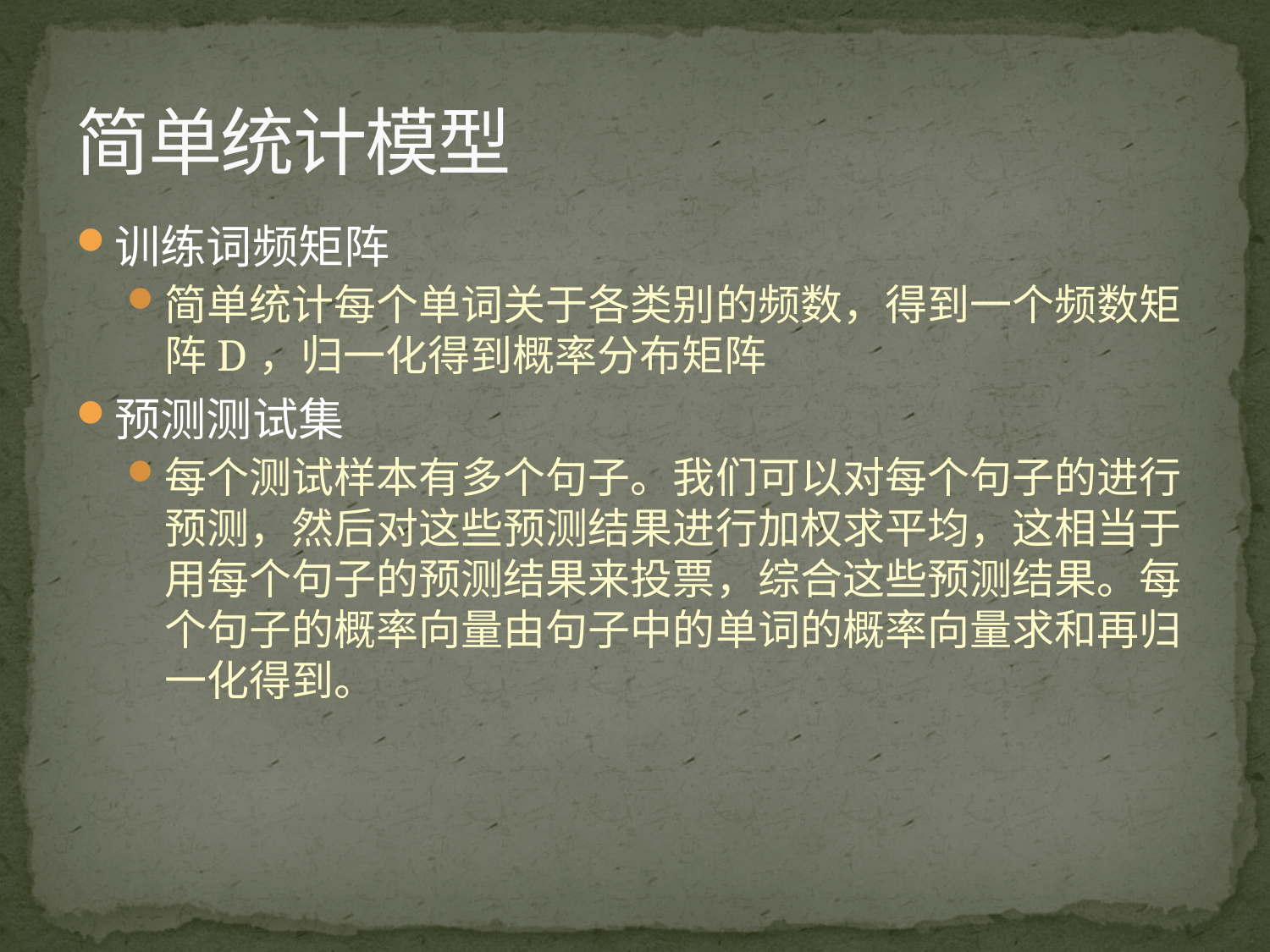

# 简单统计模型
训练词频矩阵
简单统计每个单词关于各类别的频数，得到一个频数矩阵D，归一化得到概率分布矩阵
预测测试集
每个测试样本有多个句子。我们可以对每个句子的进行预测，然后对这些预测结果进行加权求平均，这相当于用每个句子的预测结果来投票，综合这些预测结果。每个句子的概率向量由句子中的单词的概率向量求和再归一化得到。